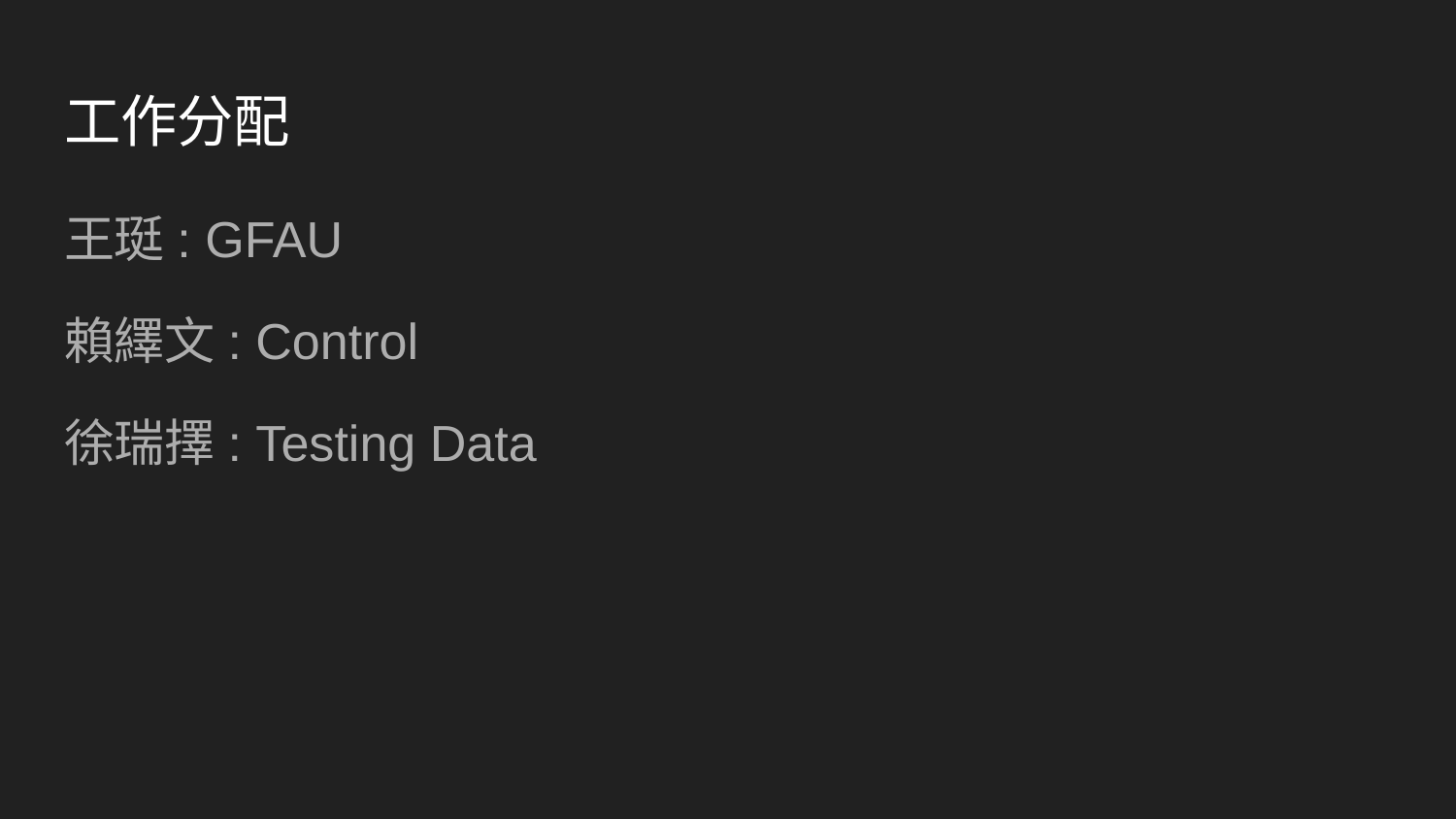

# 工作分配
王珽: GFAU
賴繹文: Control
徐瑞擇: Testing Data